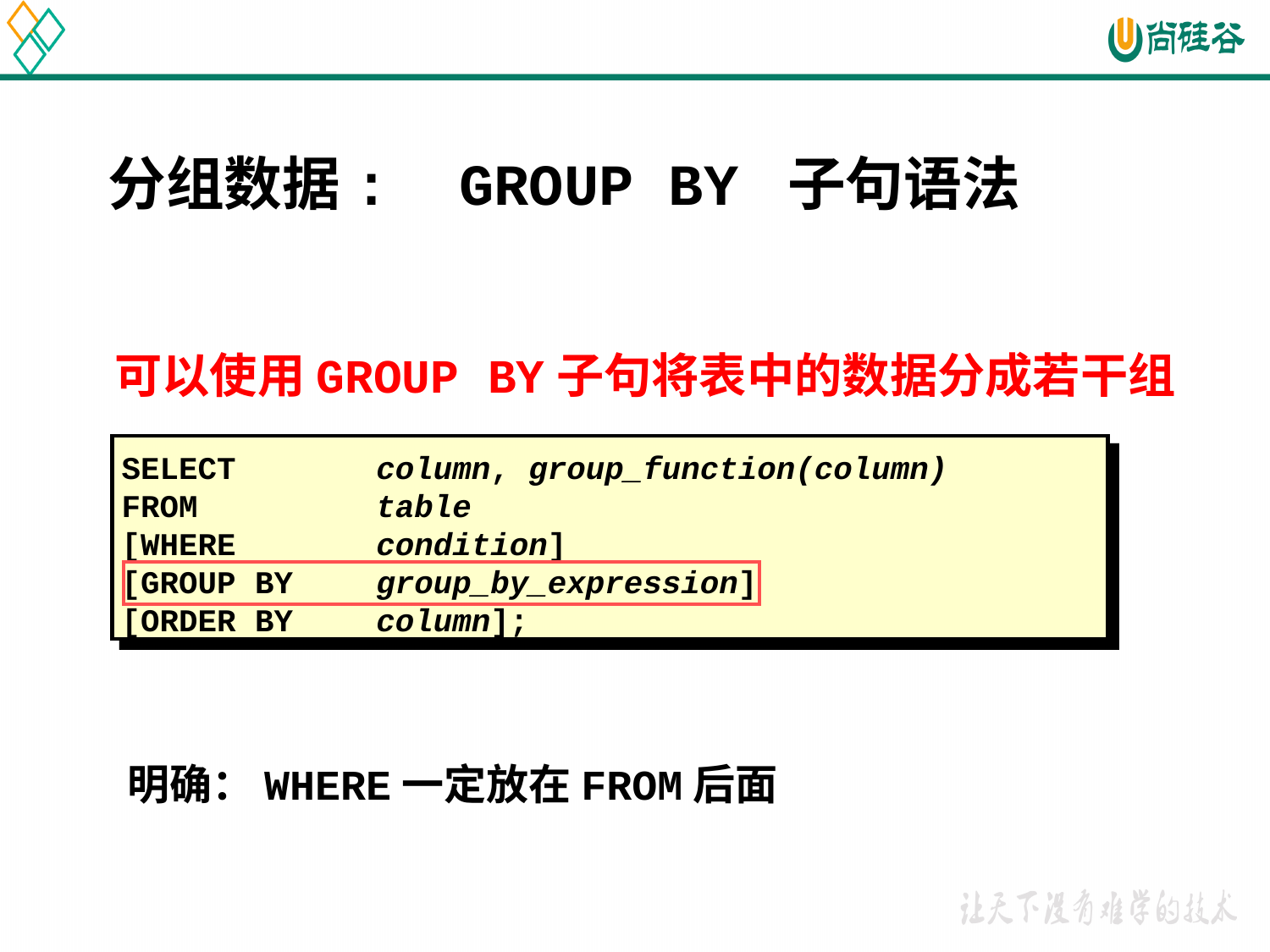

分组数据:  GROUP BY 子句语法
可以使用GROUP BY子句将表中的数据分成若干组

SELECT	column, group_function(column)
FROM		table
[WHERE	condition]
[GROUP BY	group_by_expression]
[ORDER BY	column];

明确：WHERE一定放在FROM后面